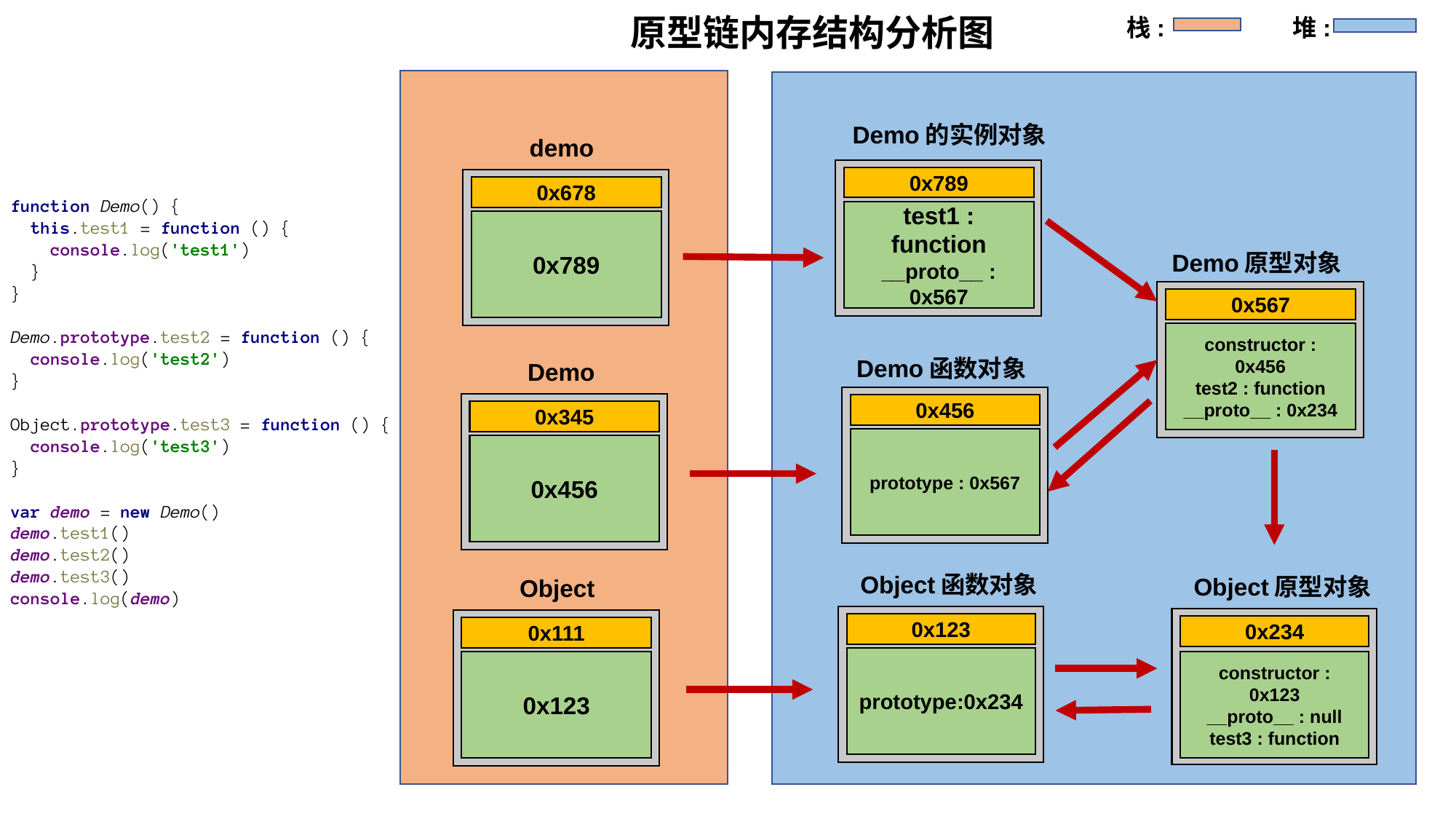

原型链内存结构分析图
栈:
堆:

Demo的实例对象
demo

0x789

0x678
function Demo() {
  this.test1 = function () {
    console.log('test1')
  }
}
Demo.prototype.test2 = function () {
  console.log('test2')
}
Object.prototype.test3 = function () {
  console.log('test3')
}
var demo = new Demo()
demo.test1()
demo.test2()
demo.test3()
console.log(demo)
test1 : function
__proto__ : 0x567
0x789
Demo原型对象

0x567
constructor : 0x456
test2 : function
__proto__ : 0x234
Demo函数对象
Demo

0x456
0x345
prototype : 0x567
0x456
Object函数对象
Object原型对象
Object

0x123
0x234
0x111
prototype:0x234
0x123
constructor : 0x123
__proto__ : null
test3 : function